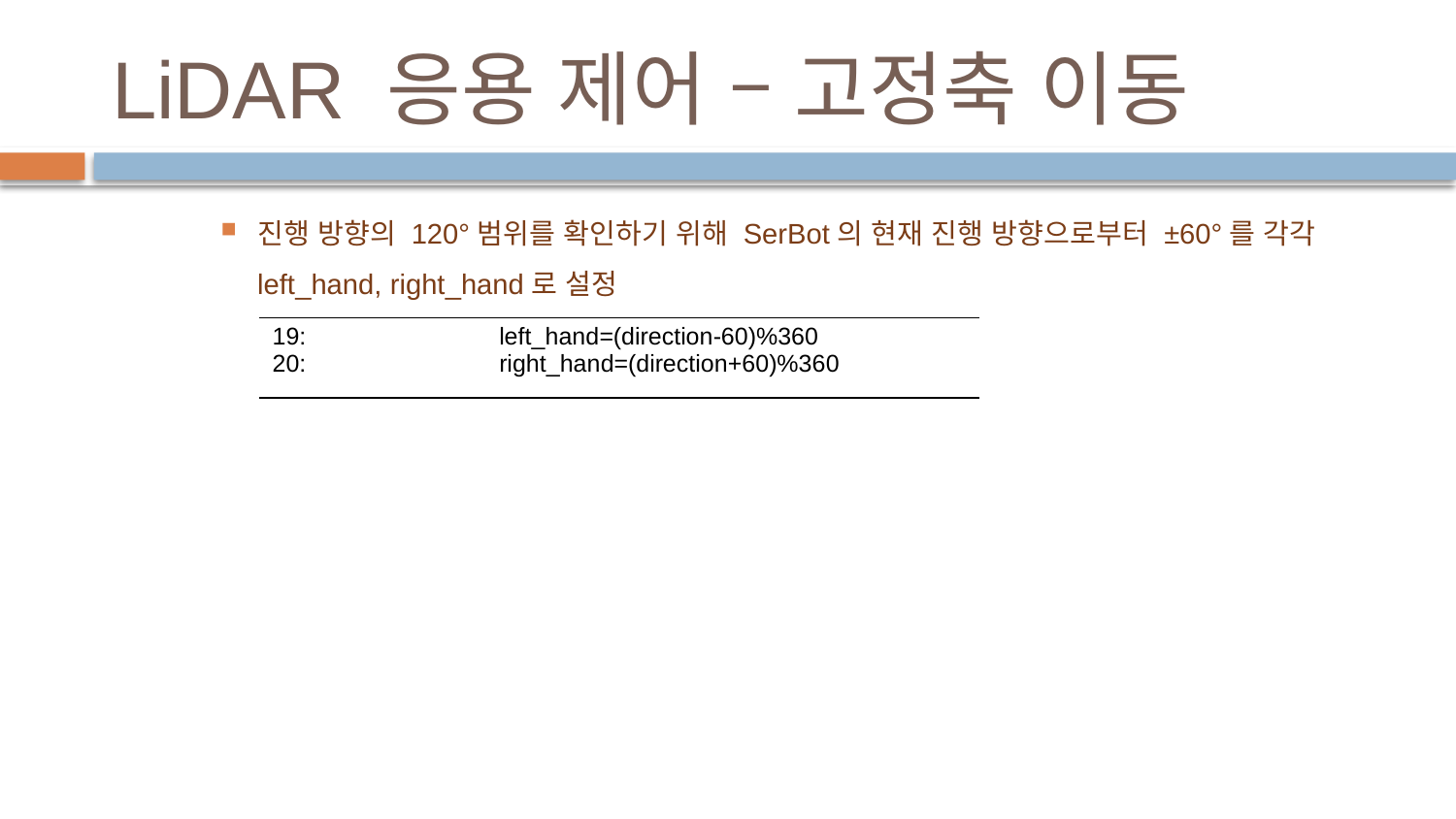

# LiDAR 응용 제어 – 고정축 이동
진행 방향의 120°범위를 확인하기 위해 SerBot의 현재 진행 방향으로부터 ±60°를 각각 left_hand, right_hand로 설정
| 19: left\_hand=(direction-60)%360 20: right\_hand=(direction+60)%360 |
| --- |